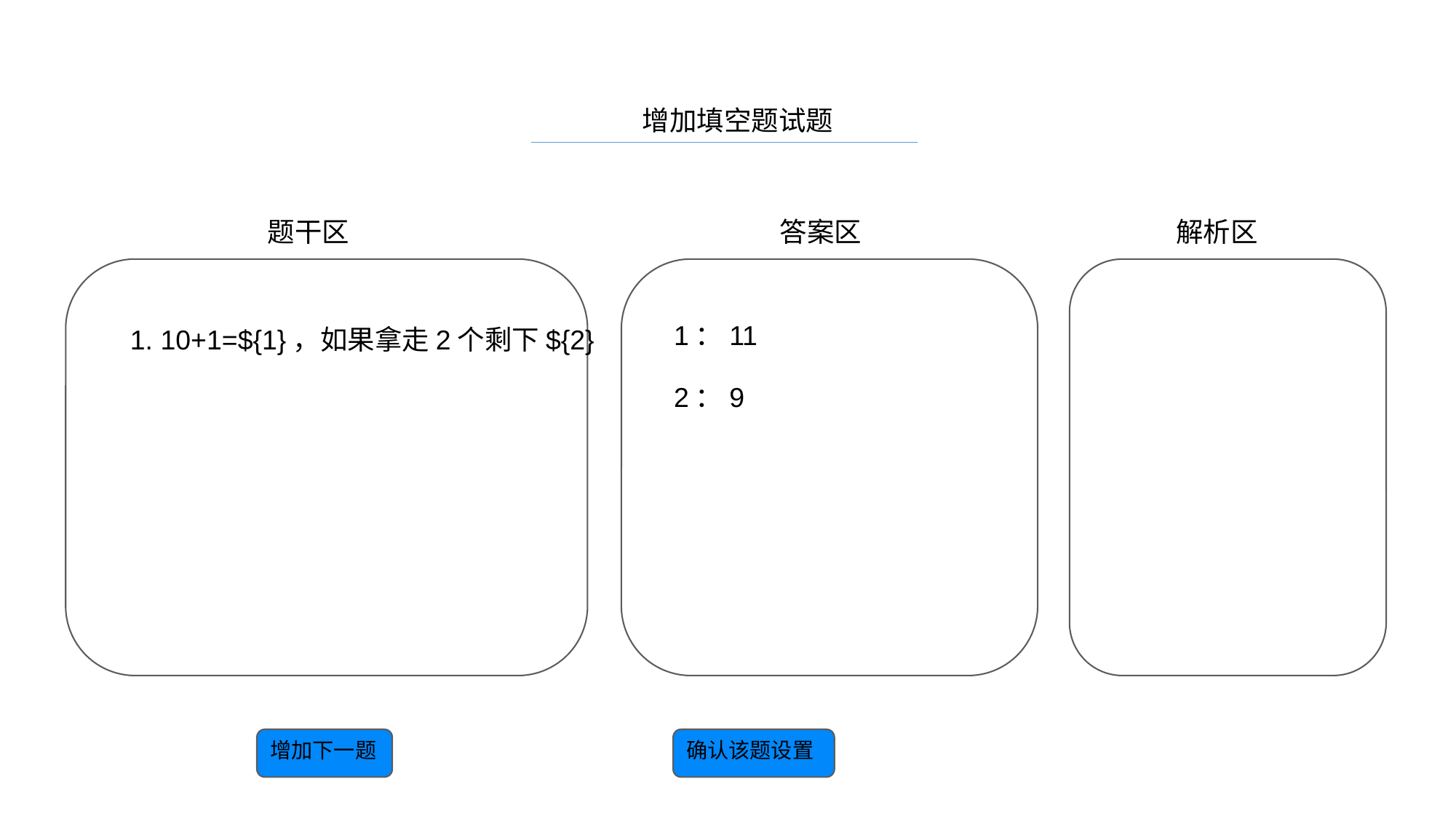

增加填空题试题
题干区
答案区
解析区

1：11
1. 10+1=${1}，如果拿走2个剩下${2}
2：9
增加下一题
确认该题设置